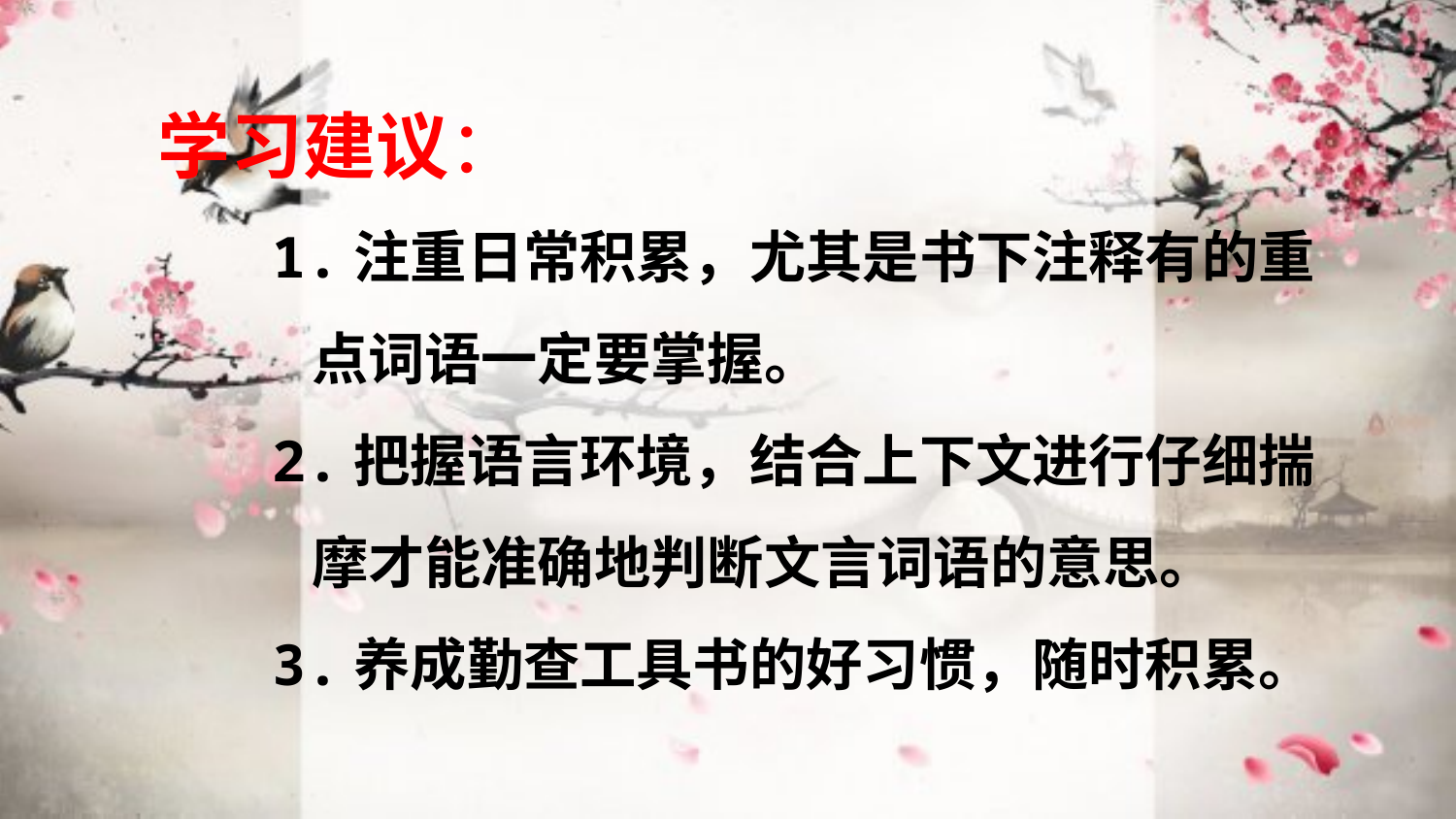

学习建议：
1.注重日常积累，尤其是书下注释有的重
  点词语一定要掌握。
2.把握语言环境，结合上下文进行仔细揣
  摩才能准确地判断文言词语的意思。
3.养成勤查工具书的好习惯，随时积累。